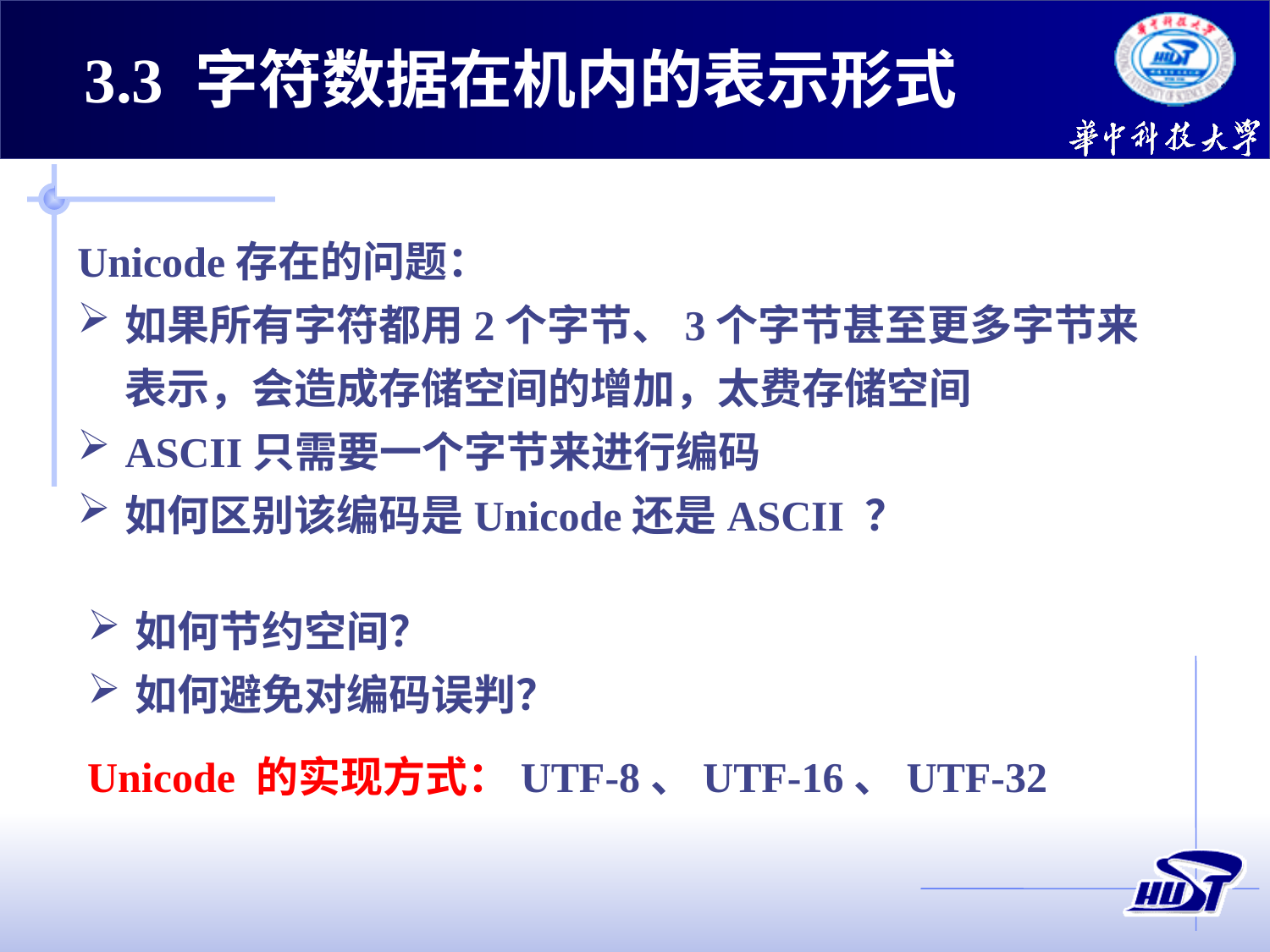

3.3 字符数据在机内的表示形式
Unicode存在的问题：
如果所有字符都用2个字节、3个字节甚至更多字节来表示，会造成存储空间的增加，太费存储空间
ASCII只需要一个字节来进行编码
如何区别该编码是Unicode还是ASCII ？
如何节约空间？
如何避免对编码误判？
Unicode 的实现方式：UTF-8、UTF-16、UTF-32